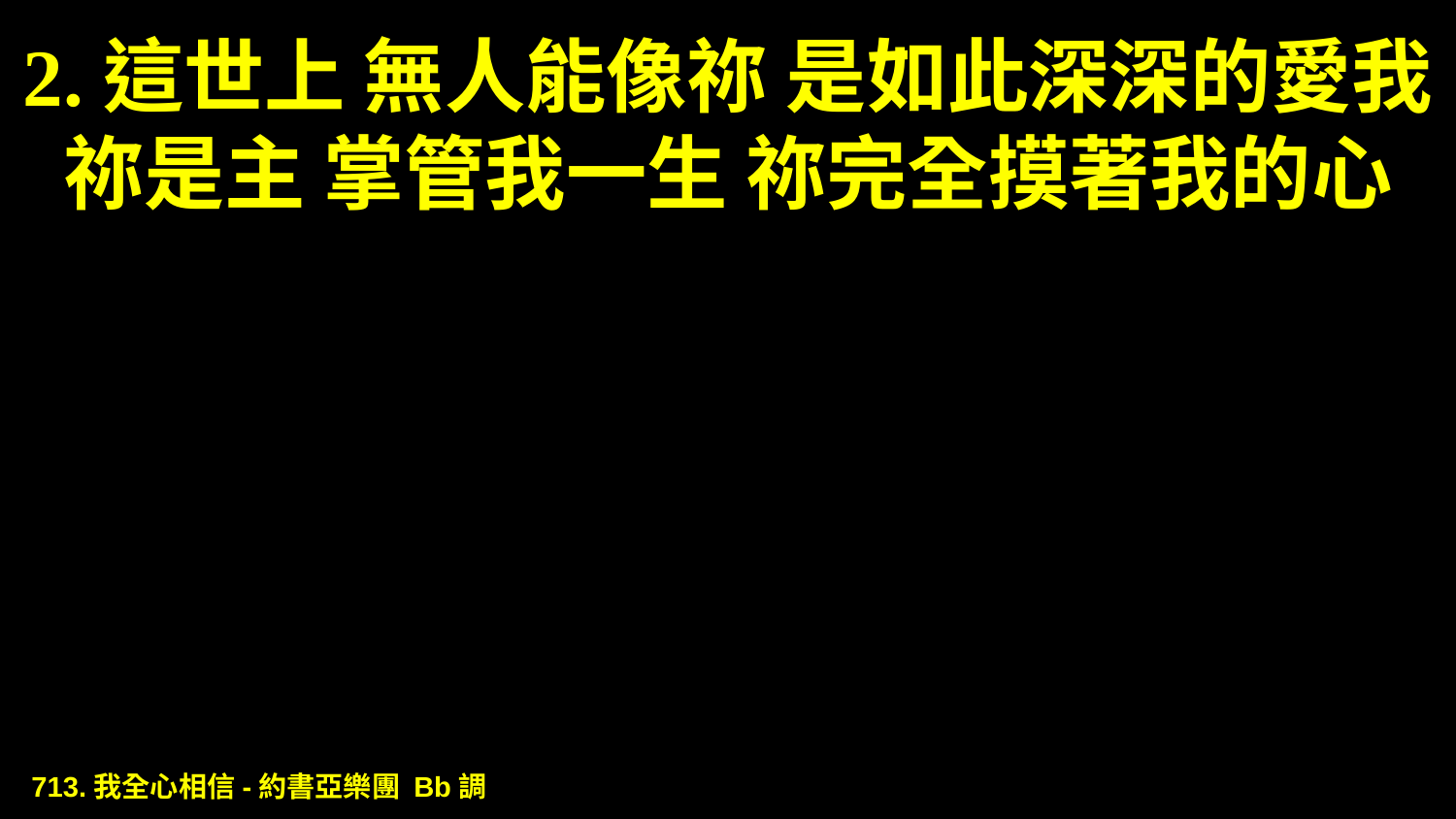

# 2.這世上 無人能像祢 是如此深深的愛我 祢是主 掌管我一生 祢完全摸著我的心
713.我全心相信-約書亞樂團 Bb調